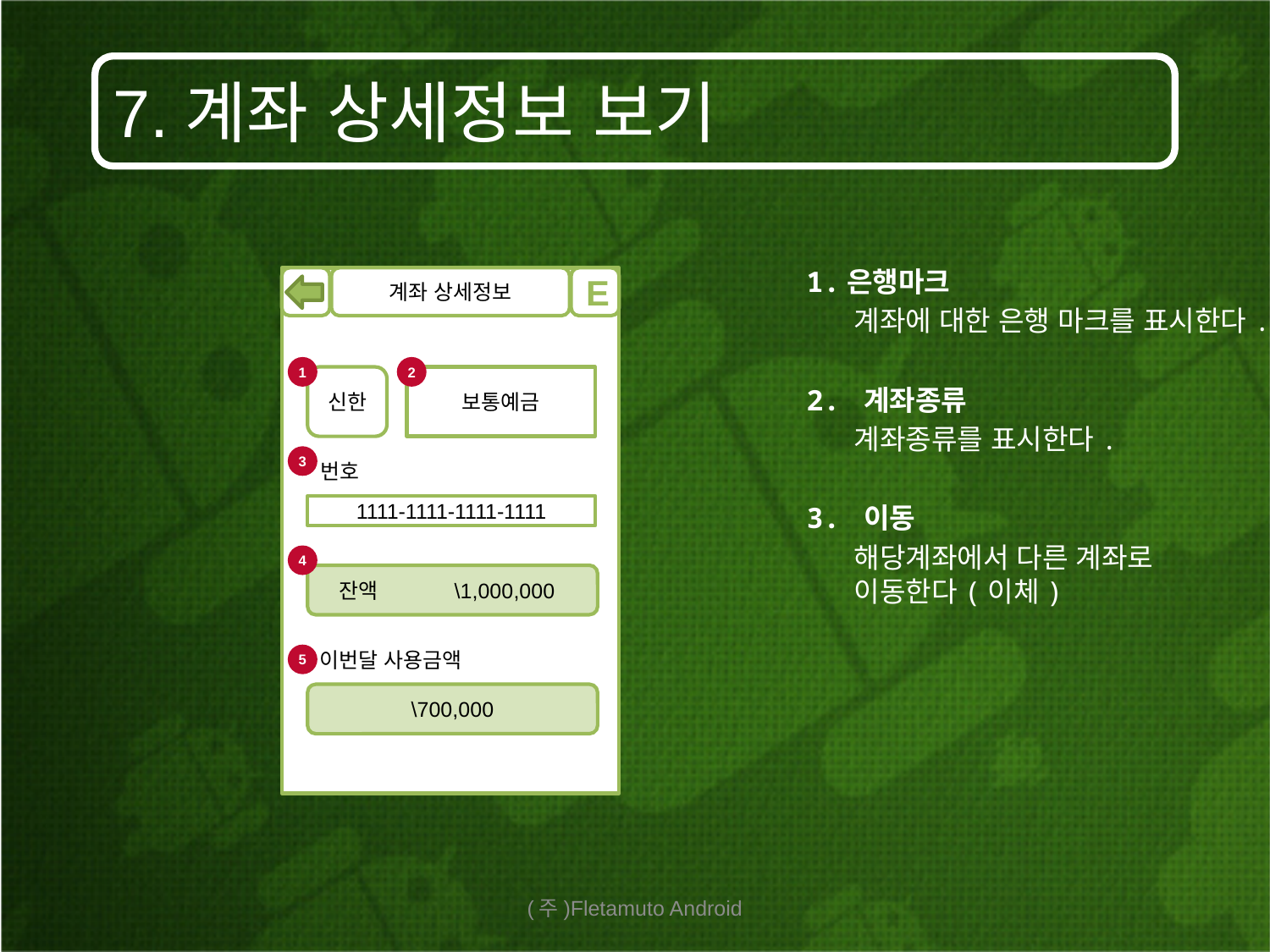

7.계좌 상세정보 보기

1.은행마크
	계좌에 대한 은행 마크를 표시한다.

2. 계좌종류
	계좌종류를 표시한다.

3. 이동
	해당계좌에서 다른 계좌로 이동한다(이체)

계좌 상세정보
E
1
2
신한
보통예금
3
번호
1111-1111-1111-1111
4
  잔액            \1,000,000
5
이번달 사용금액
\700,000
(주)Fletamuto Android